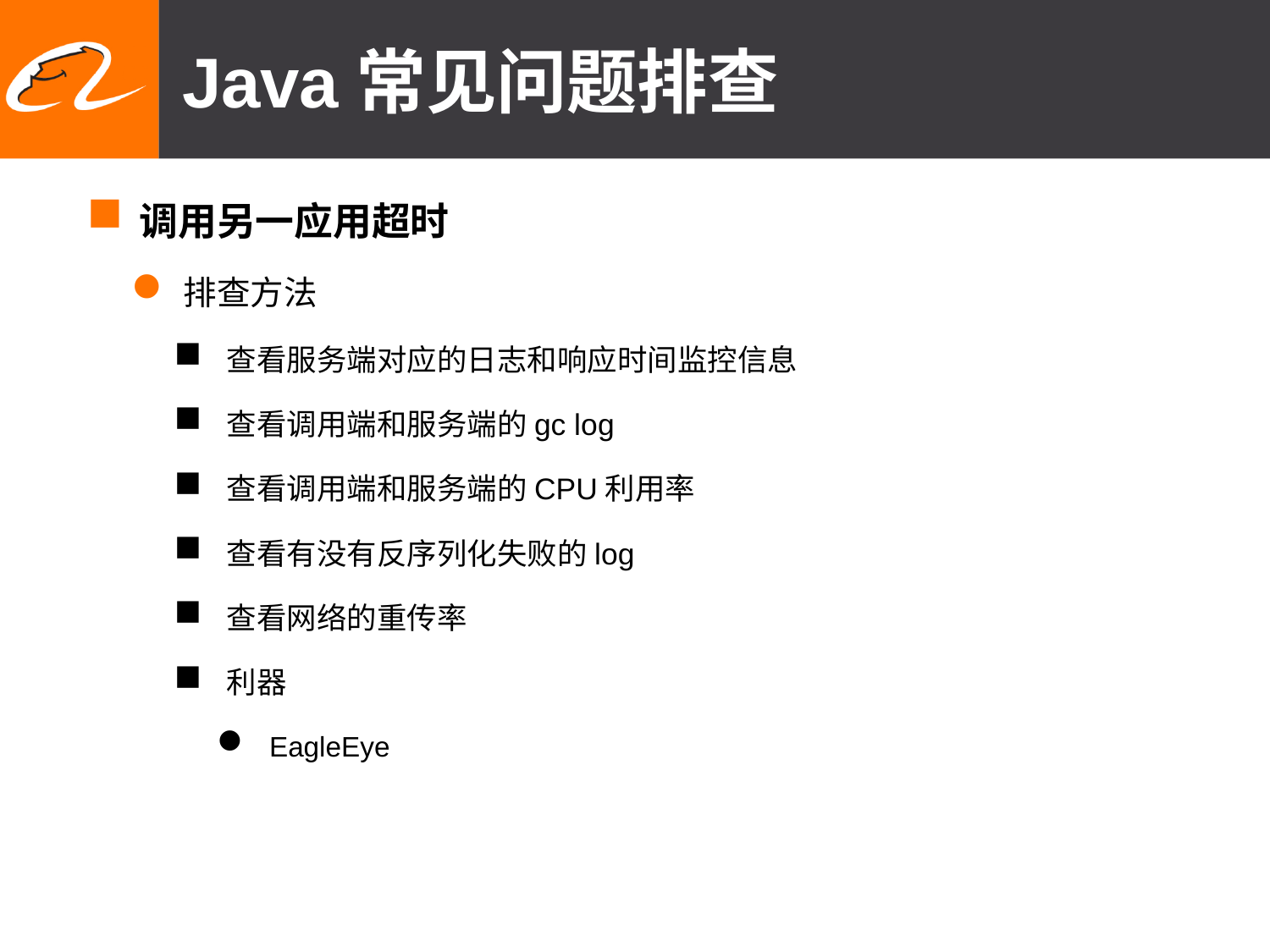

# Java常见问题排查
调用另一应用超时
排查方法
查看服务端对应的日志和响应时间监控信息
查看调用端和服务端的gc log
查看调用端和服务端的CPU利用率
查看有没有反序列化失败的log
查看网络的重传率
利器
EagleEye